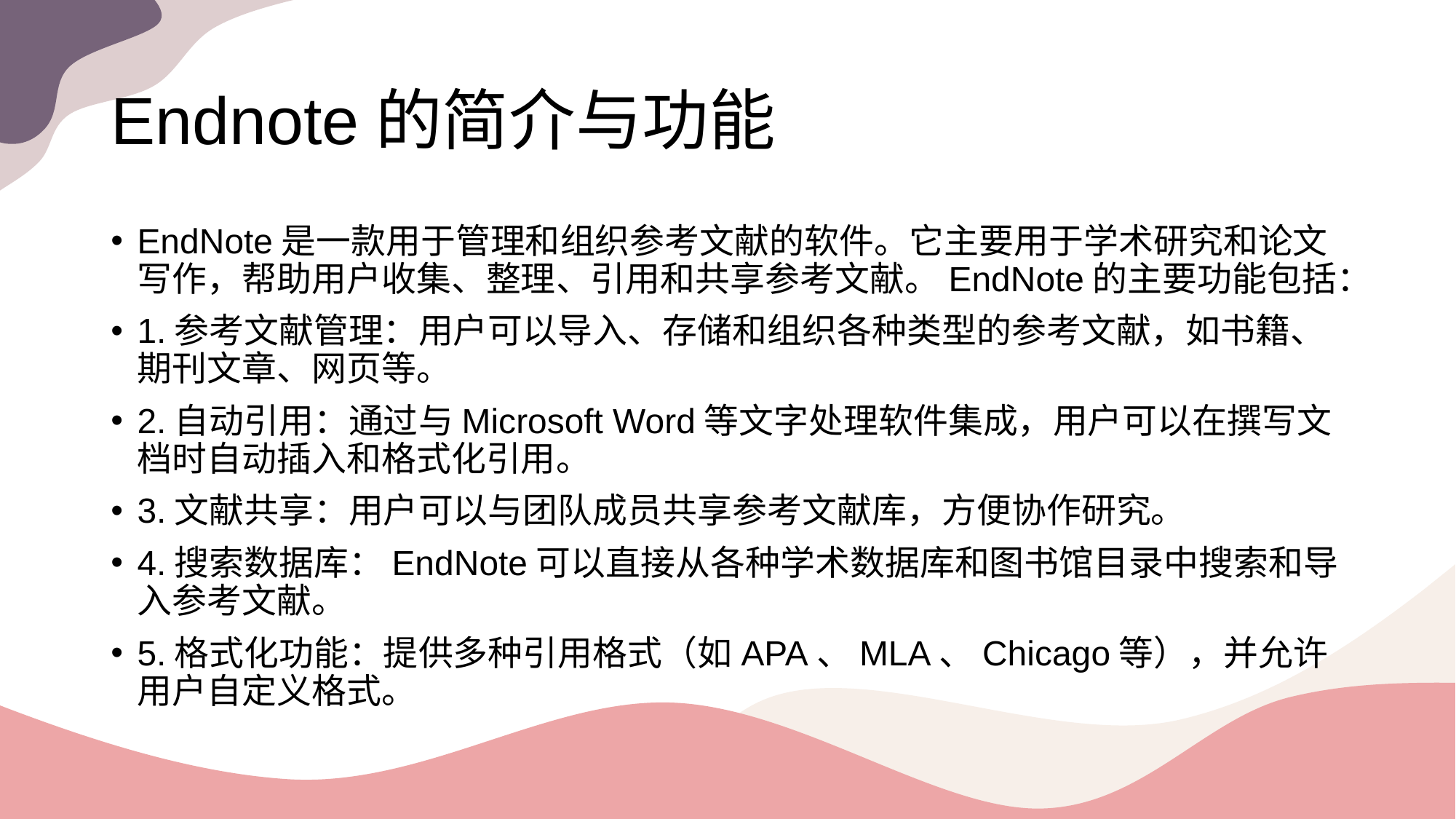

# Endnote的简介与功能
EndNote是一款用于管理和组织参考文献的软件。它主要用于学术研究和论文写作，帮助用户收集、整理、引用和共享参考文献。EndNote的主要功能包括：
1.参考文献管理：用户可以导入、存储和组织各种类型的参考文献，如书籍、期刊文章、网页等。
2.自动引用：通过与Microsoft Word等文字处理软件集成，用户可以在撰写文档时自动插入和格式化引用。
3.文献共享：用户可以与团队成员共享参考文献库，方便协作研究。
4.搜索数据库：EndNote可以直接从各种学术数据库和图书馆目录中搜索和导入参考文献。
5.格式化功能：提供多种引用格式（如APA、MLA、Chicago等），并允许用户自定义格式。